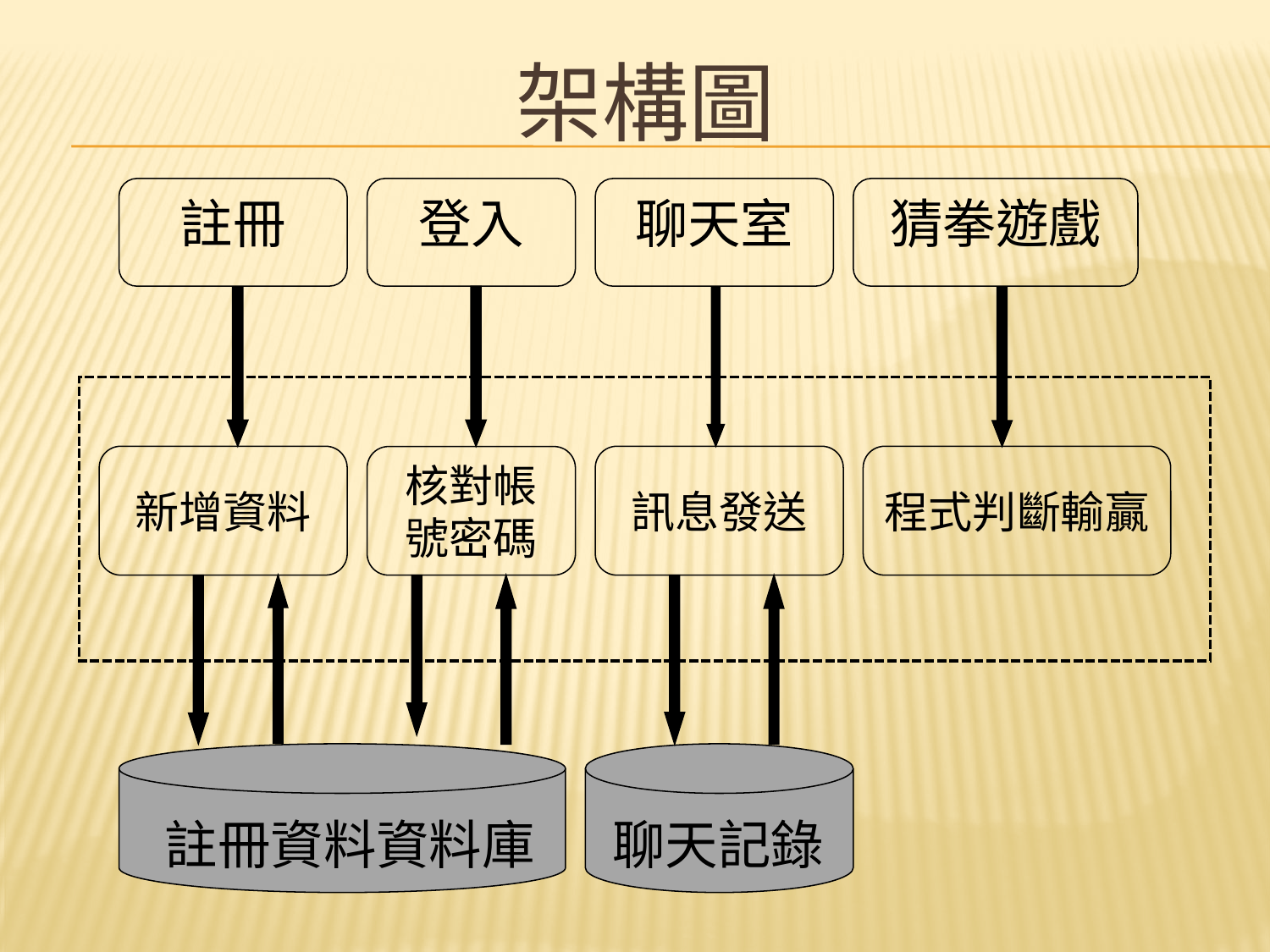

# 架構圖
註冊
登入
聊天室
猜拳遊戲

新增資料
訊息發送
程式判斷輸贏
核對帳
號密碼

      註冊資料資料庫

  聊天記錄